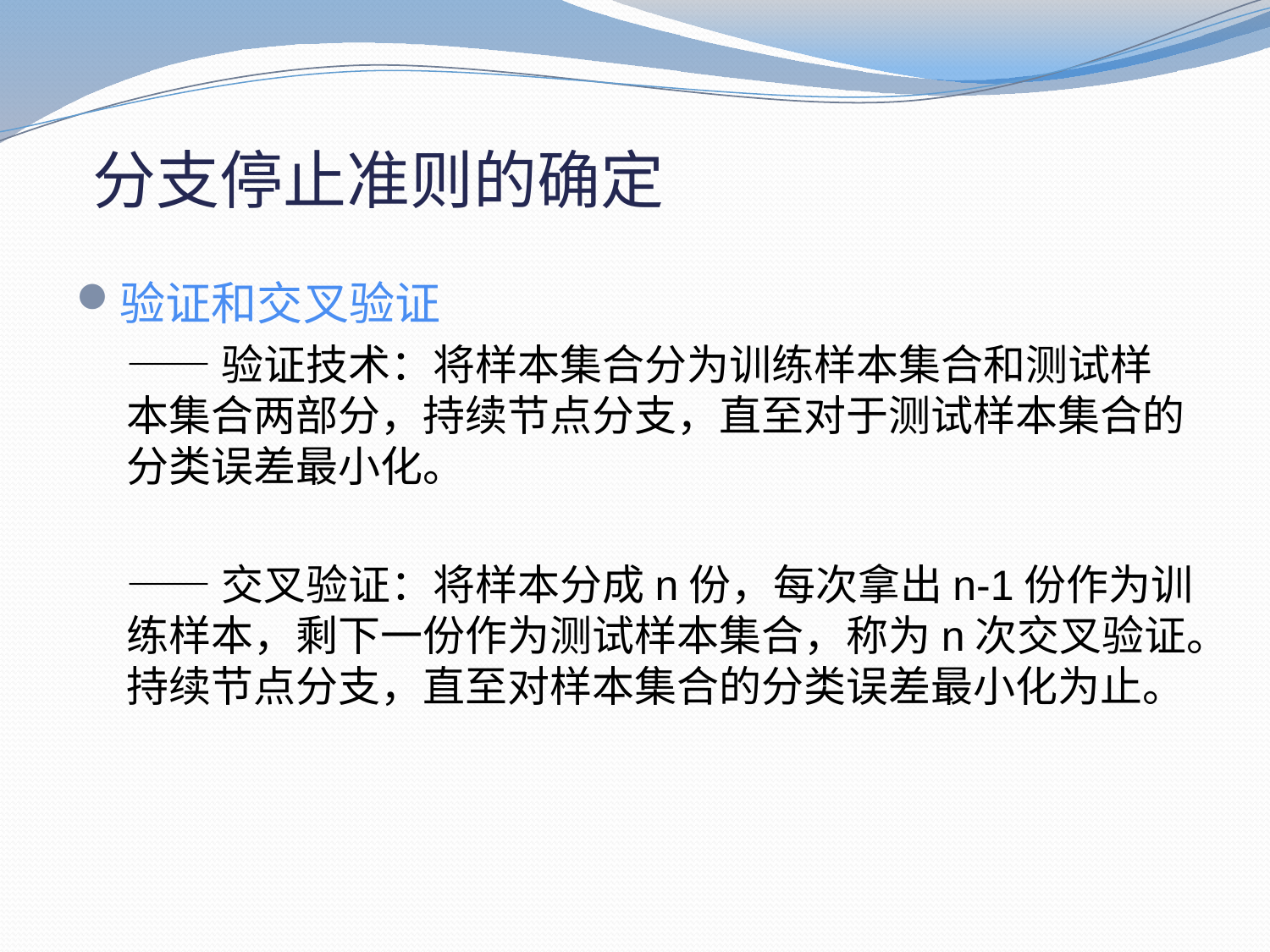

分支停止准则的确定
验证和交叉验证
——验证技术：将样本集合分为训练样本集合和测试样本集合两部分，持续节点分支，直至对于测试样本集合的分类误差最小化。

——交叉验证：将样本分成n份，每次拿出n-1份作为训练样本，剩下一份作为测试样本集合，称为n次交叉验证。持续节点分支，直至对样本集合的分类误差最小化为止。